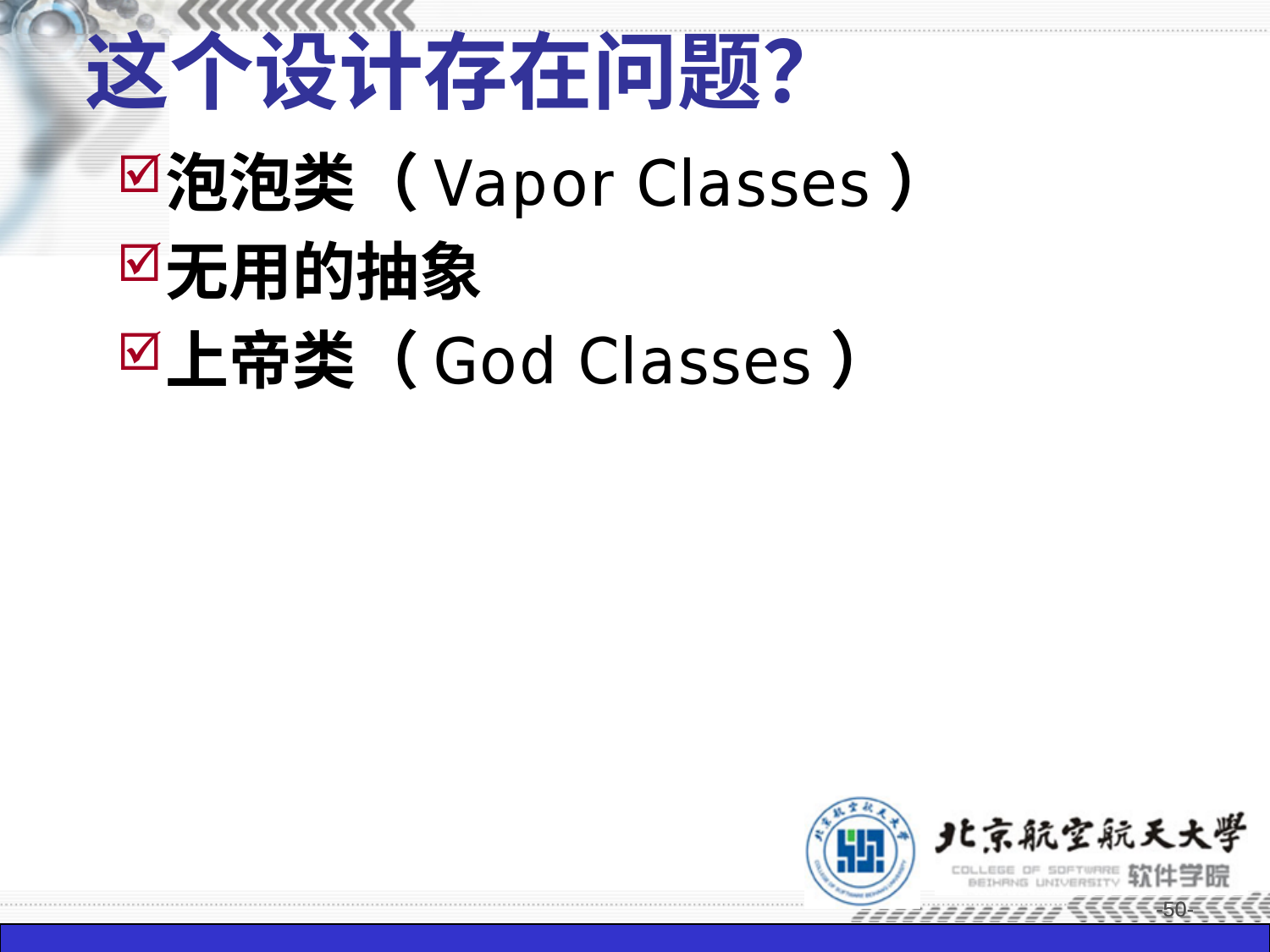

这个设计存在问题？
泡泡类（Vapor Classes）
无用的抽象
上帝类（God Classes）
-50-
-50-